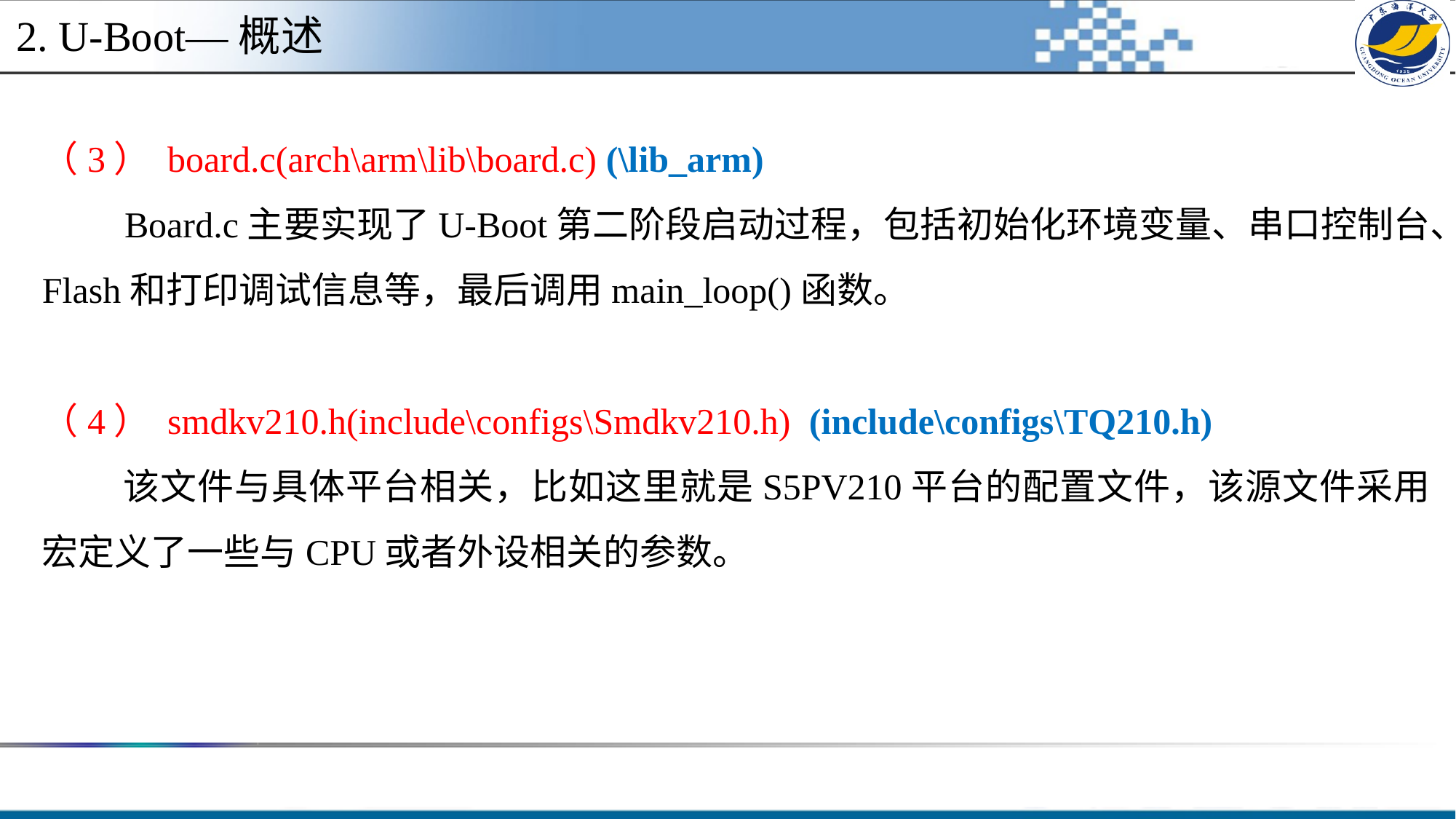

2. U-Boot—概述
（3） board.c(arch\arm\lib\board.c) (\lib_arm)
         Board.c主要实现了U-Boot第二阶段启动过程，包括初始化环境变量、串口控制台、Flash和打印调试信息等，最后调用main_loop()函数。

（4） smdkv210.h(include\configs\Smdkv210.h)  (include\configs\TQ210.h)
        该文件与具体平台相关，比如这里就是S5PV210平台的配置文件，该源文件采用宏定义了一些与CPU或者外设相关的参数。